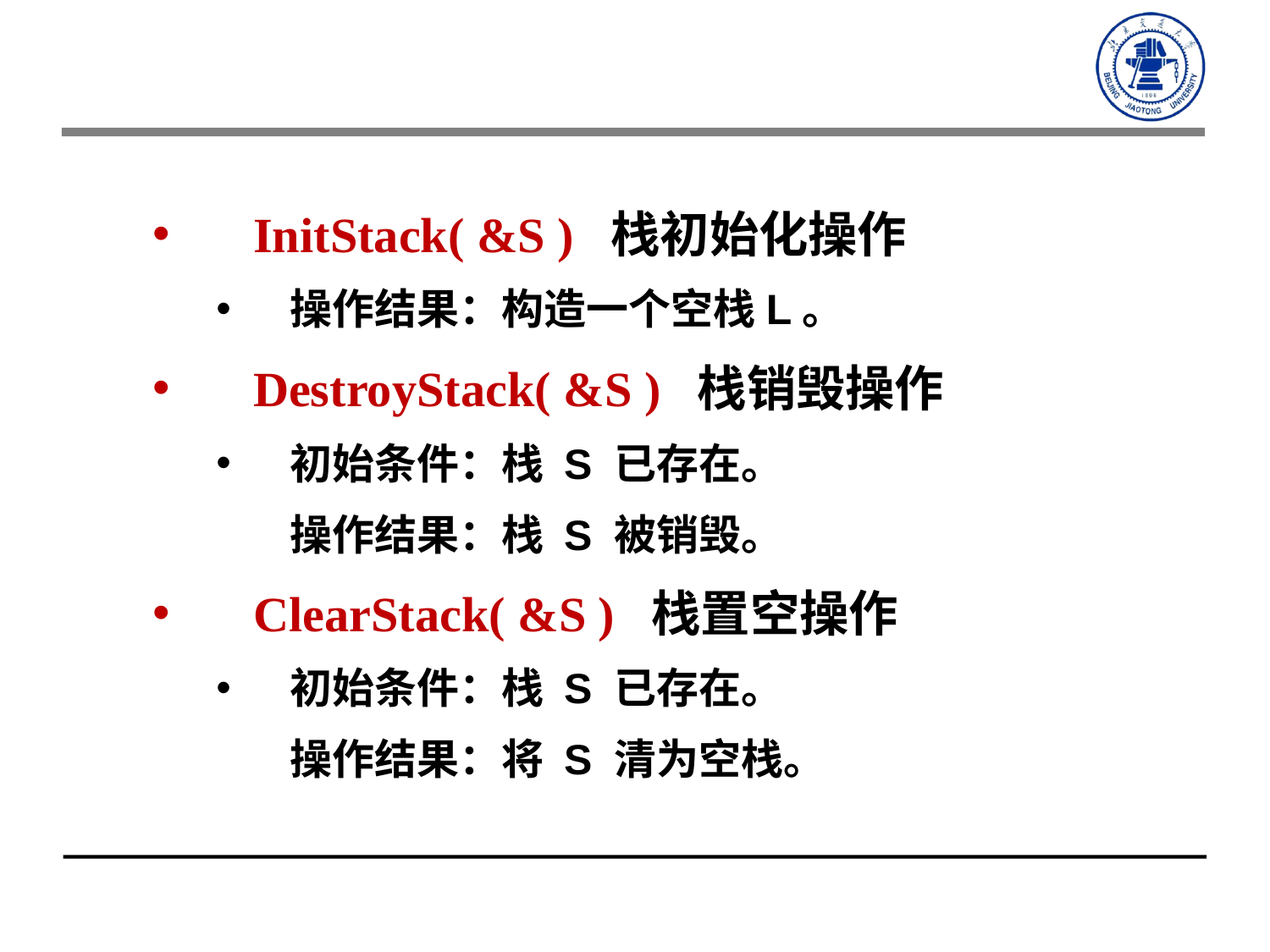

InitStack( &S )  栈初始化操作
操作结果：构造一个空栈L。
DestroyStack( &S )  栈销毁操作
初始条件：栈 S 已存在。
操作结果：栈 S 被销毁。
ClearStack( &S )  栈置空操作
初始条件：栈 S 已存在。
操作结果：将 S 清为空栈。